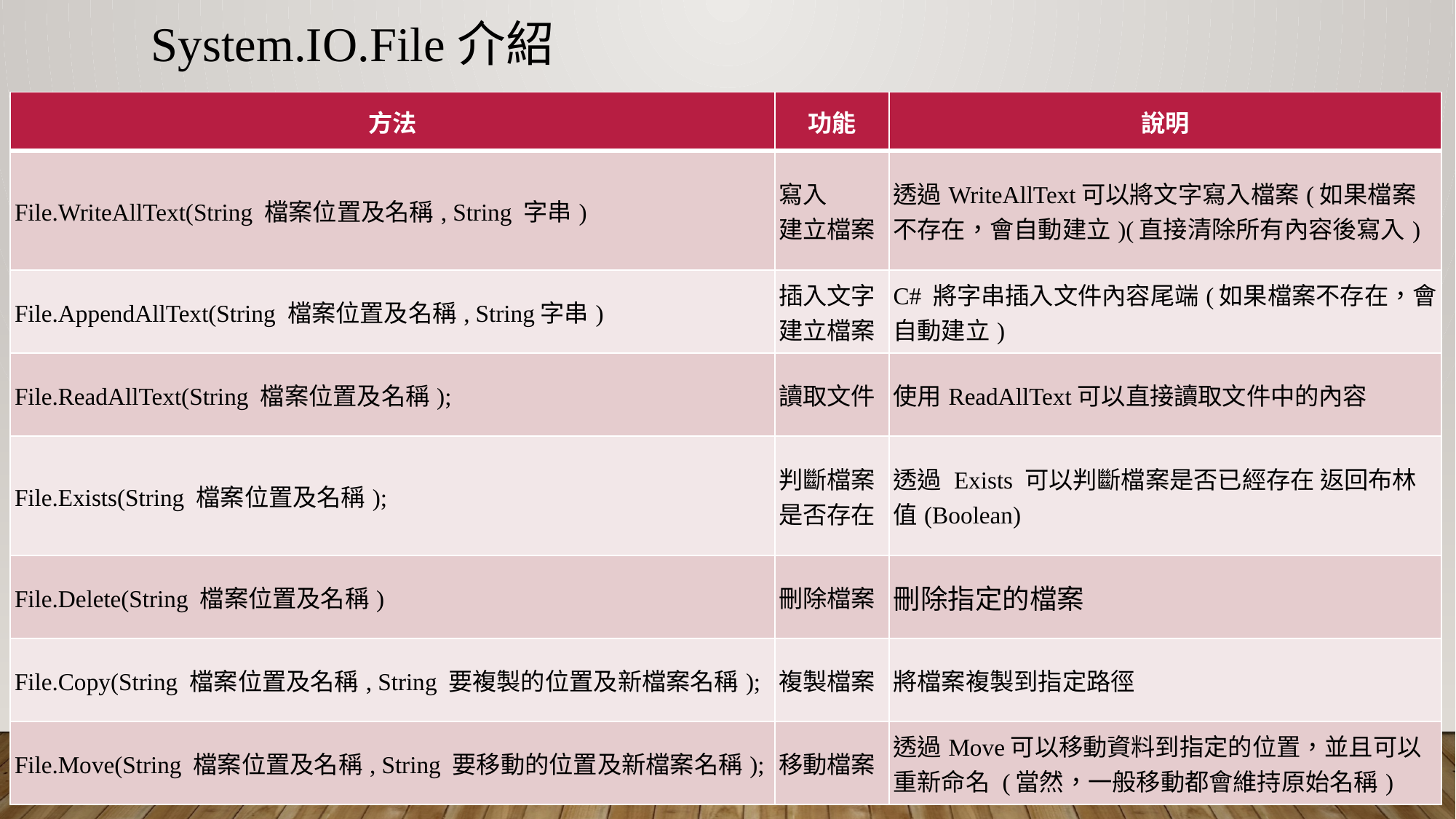

# System.IO.File介紹
| 方法 | 功能 | 說明 |
| --- | --- | --- |
| File.WriteAllText(String 檔案位置及名稱, String 字串) | 寫入 建立檔案 | 透過WriteAllText可以將文字寫入檔案(如果檔案不存在，會自動建立)(直接清除所有內容後寫入) |
| File.AppendAllText(String 檔案位置及名稱, String字串) | 插入文字 建立檔案 | C# 將字串插入文件內容尾端(如果檔案不存在，會自動建立) |
| File.ReadAllText(String 檔案位置及名稱); | 讀取文件 | 使用ReadAllText可以直接讀取文件中的內容 |
| File.Exists(String 檔案位置及名稱); | 判斷檔案是否存在 | 透過 Exists 可以判斷檔案是否已經存在 返回布林值(Boolean) |
| File.Delete(String 檔案位置及名稱) | 刪除檔案 | 刪除指定的檔案 |
| File.Copy(String 檔案位置及名稱, String 要複製的位置及新檔案名稱); | 複製檔案 | 將檔案複製到指定路徑 |
| File.Move(String 檔案位置及名稱, String 要移動的位置及新檔案名稱); | 移動檔案 | 透過Move可以移動資料到指定的位置，並且可以重新命名 (當然，一般移動都會維持原始名稱) |